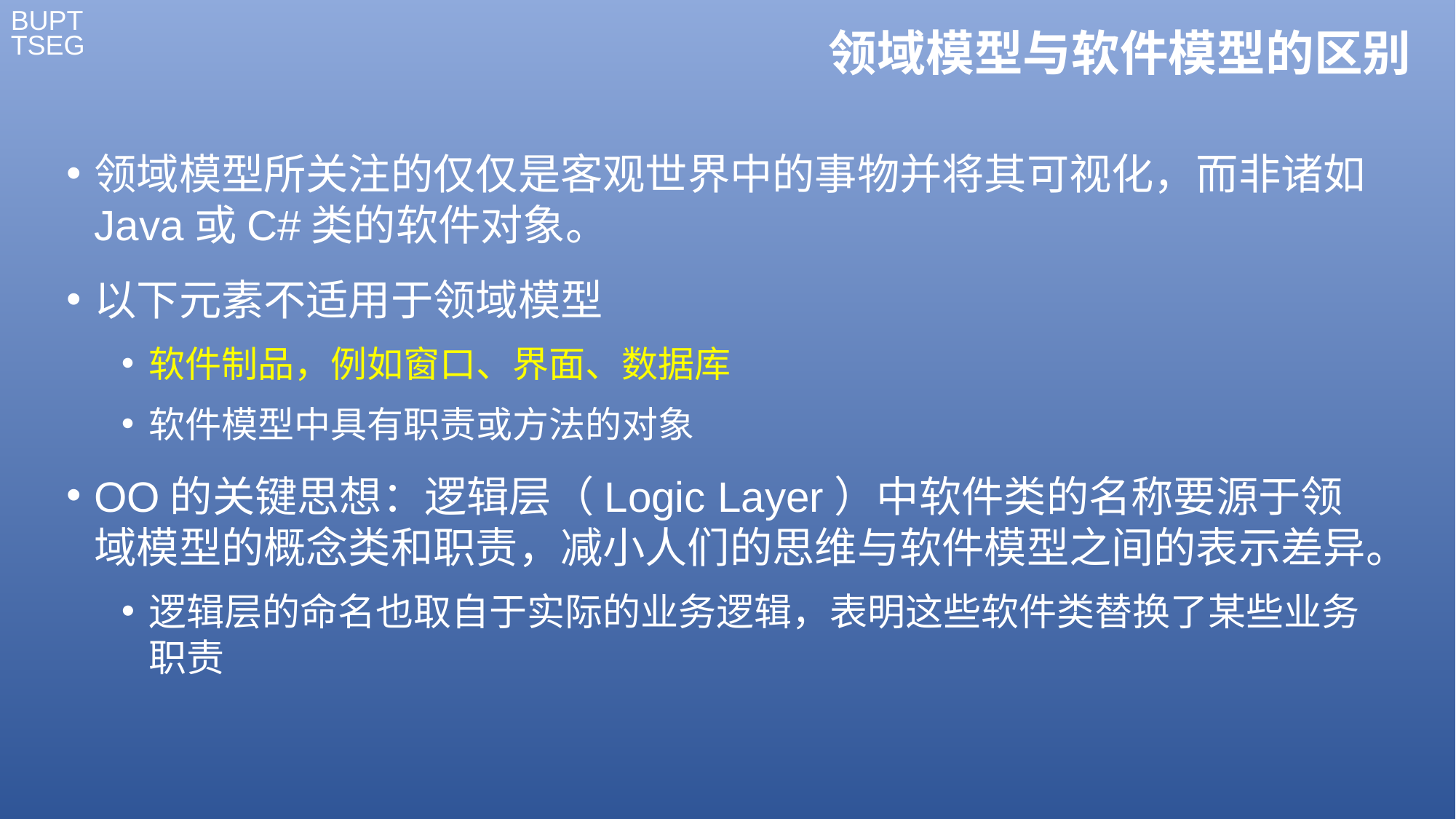

# 领域模型与软件模型的区别
领域模型所关注的仅仅是客观世界中的事物并将其可视化，而非诸如Java或C#类的软件对象。
以下元素不适用于领域模型
软件制品，例如窗口、界面、数据库
软件模型中具有职责或方法的对象
OO的关键思想：逻辑层（Logic Layer）中软件类的名称要源于领域模型的概念类和职责，减小人们的思维与软件模型之间的表示差异。
逻辑层的命名也取自于实际的业务逻辑，表明这些软件类替换了某些业务职责